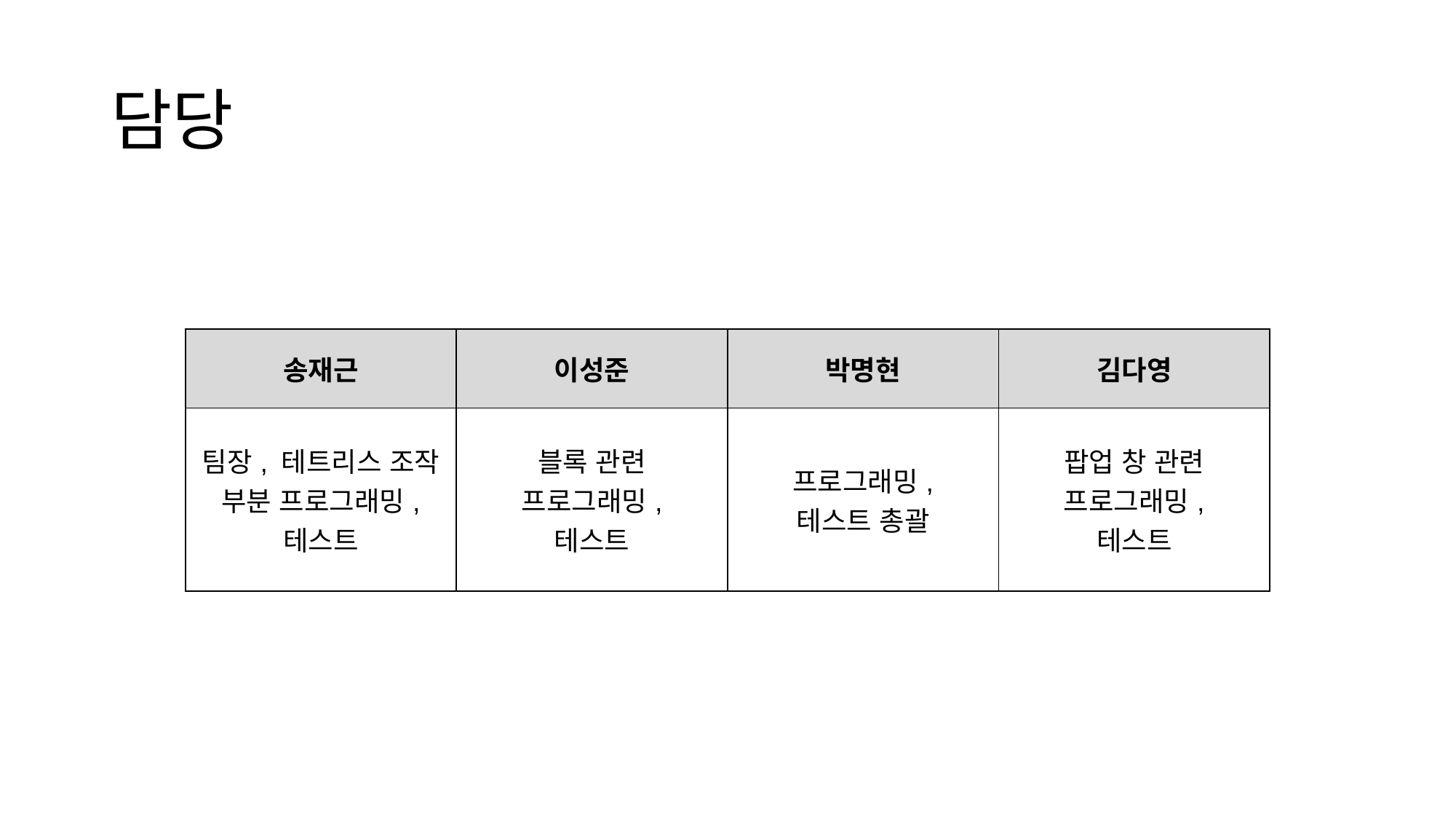

# 담당
| 송재근 | 이성준 | 박명현 | 김다영 |
| --- | --- | --- | --- |
| 팀장, 테트리스 조작 부분 프로그래밍, 테스트 | 블록 관련 프로그래밍, 테스트 | 프로그래밍, 테스트 총괄 | 팝업 창 관련 프로그래밍, 테스트 |